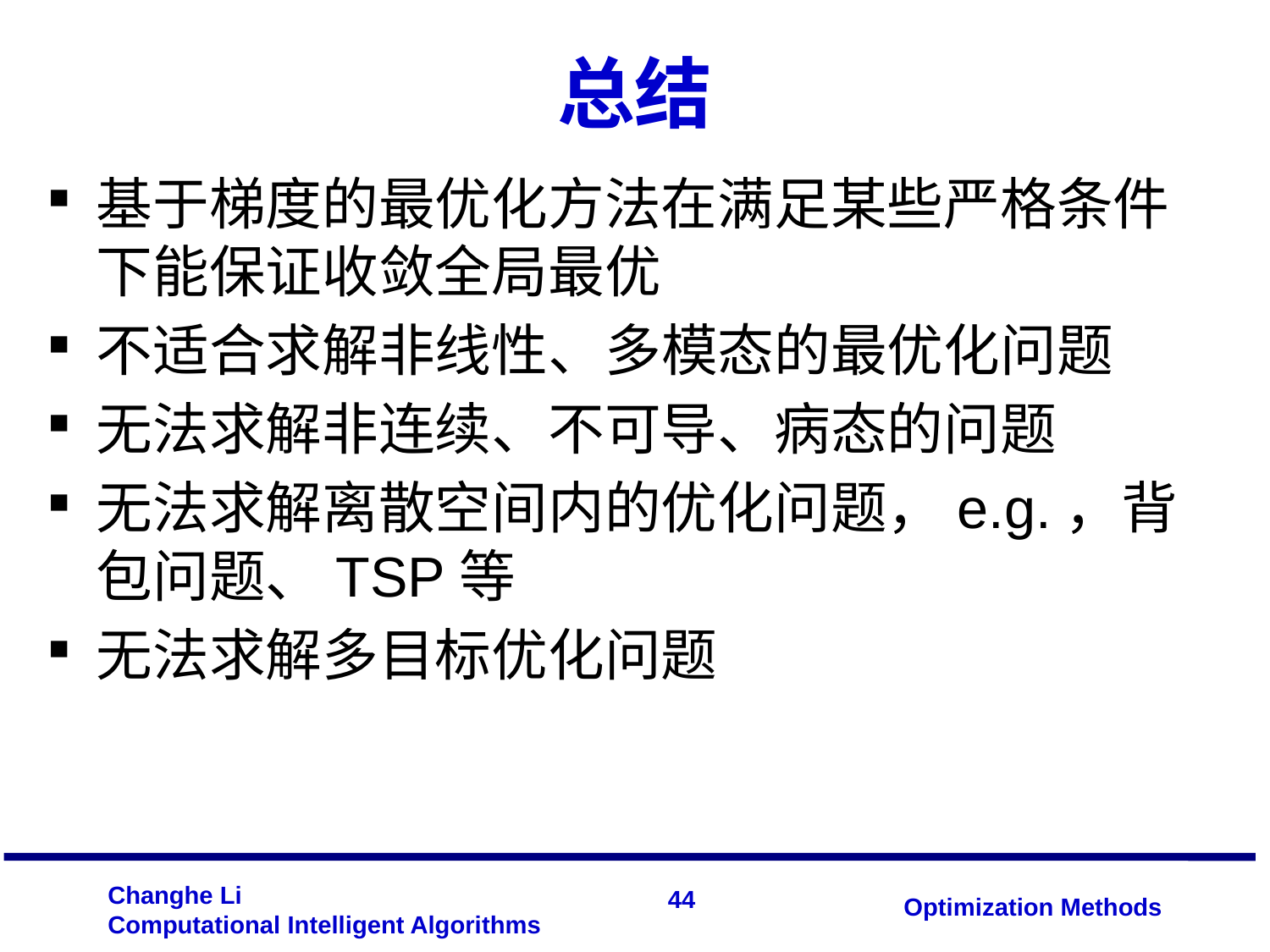

# 总结
基于梯度的最优化方法在满足某些严格条件下能保证收敛全局最优
不适合求解非线性、多模态的最优化问题
无法求解非连续、不可导、病态的问题
无法求解离散空间内的优化问题，e.g.，背包问题、TSP等
无法求解多目标优化问题